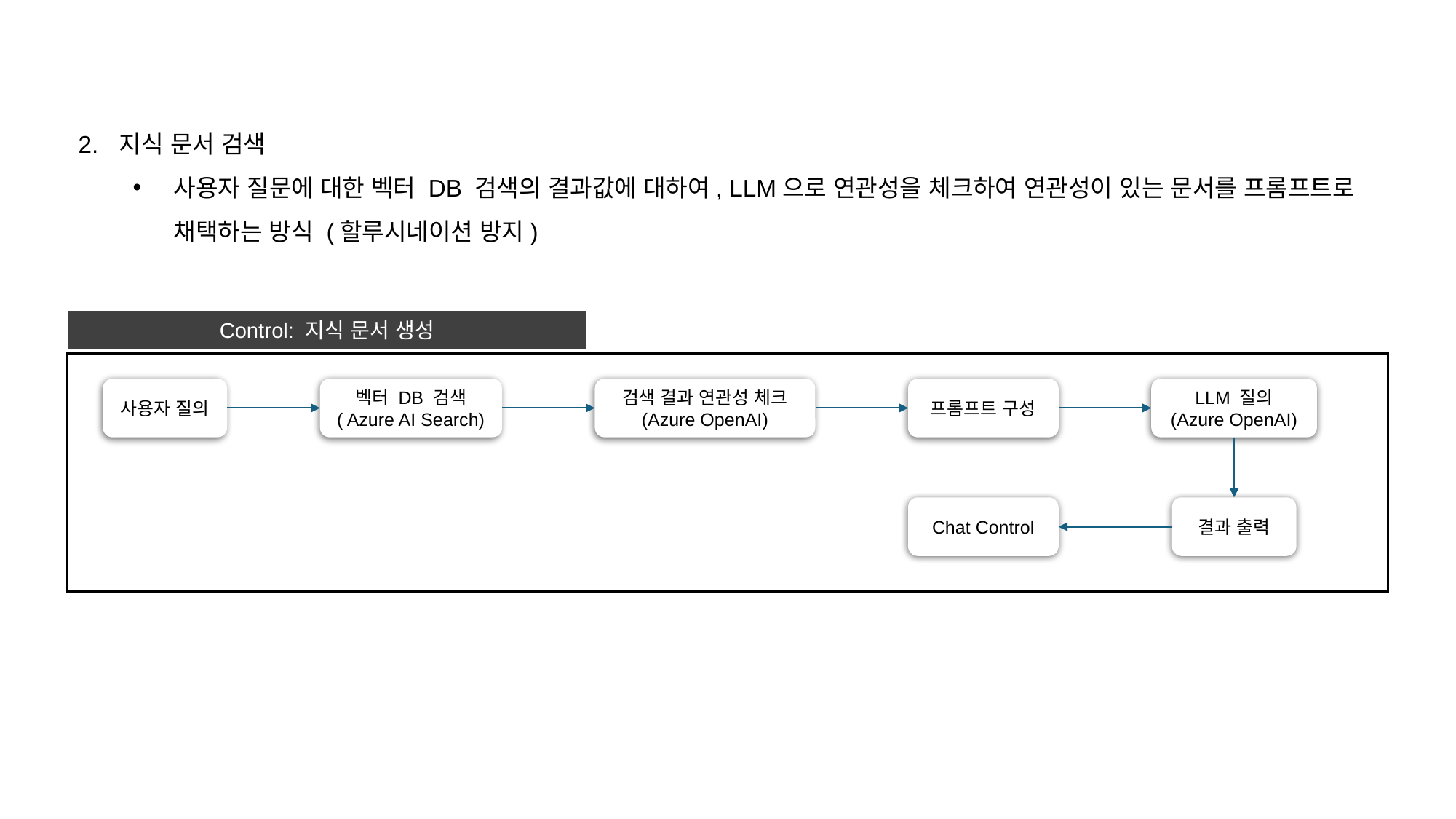

지식 문서 검색
사용자 질문에 대한 벡터 DB 검색의 결과값에 대하여, LLM으로 연관성을 체크하여 연관성이 있는 문서를 프롬프트로 채택하는 방식 (할루시네이션 방지)
Control: 지식 문서 생성

사용자 질의
벡터 DB 검색
( Azure AI Search)
검색 결과 연관성 체크
(Azure OpenAI)
프롬프트 구성
LLM 질의
(Azure OpenAI)
Chat Control
결과 출력